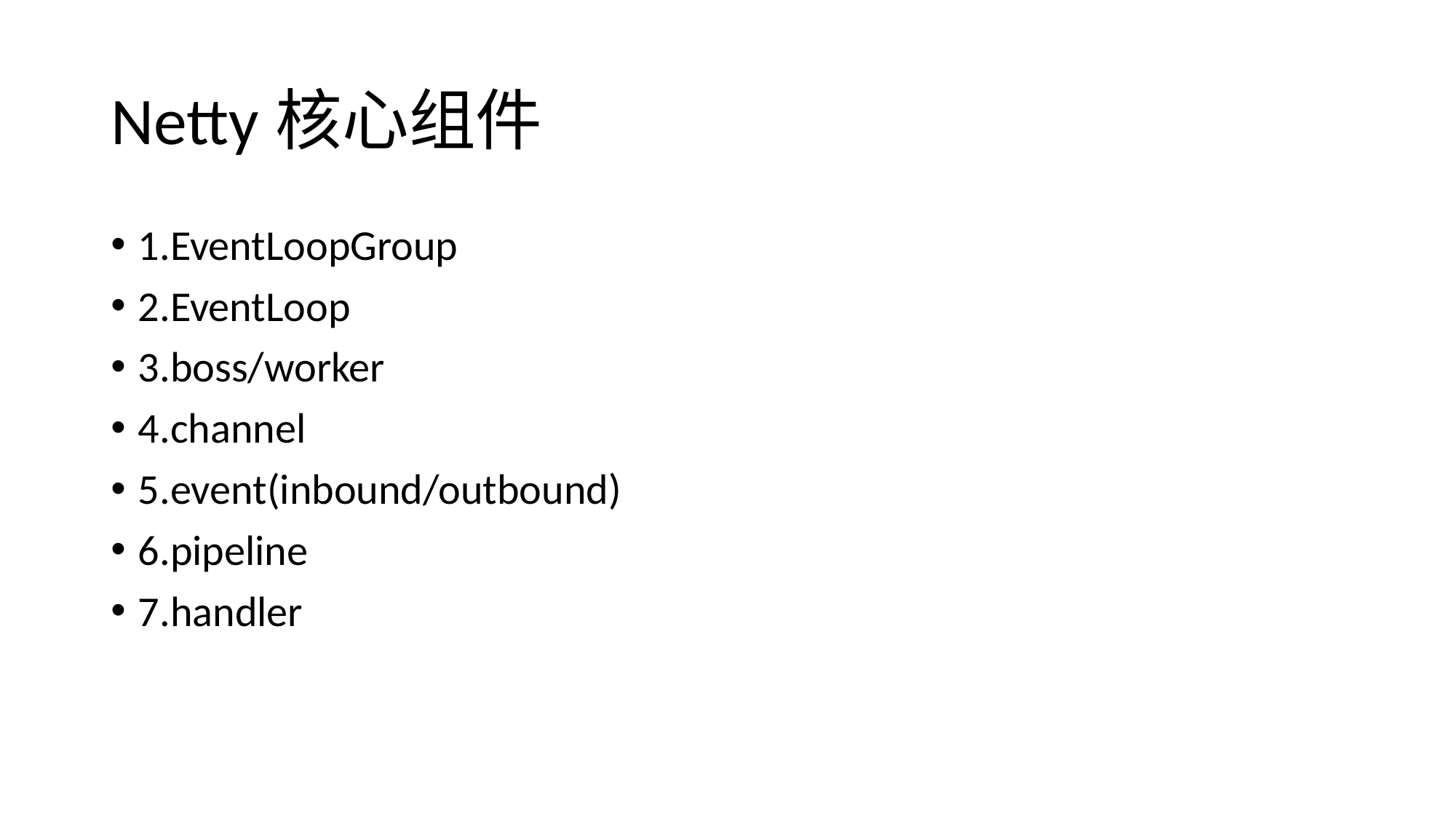

# Netty核心组件
1.EventLoopGroup
2.EventLoop
3.boss/worker
4.channel
5.event(inbound/outbound)
6.pipeline
7.handler